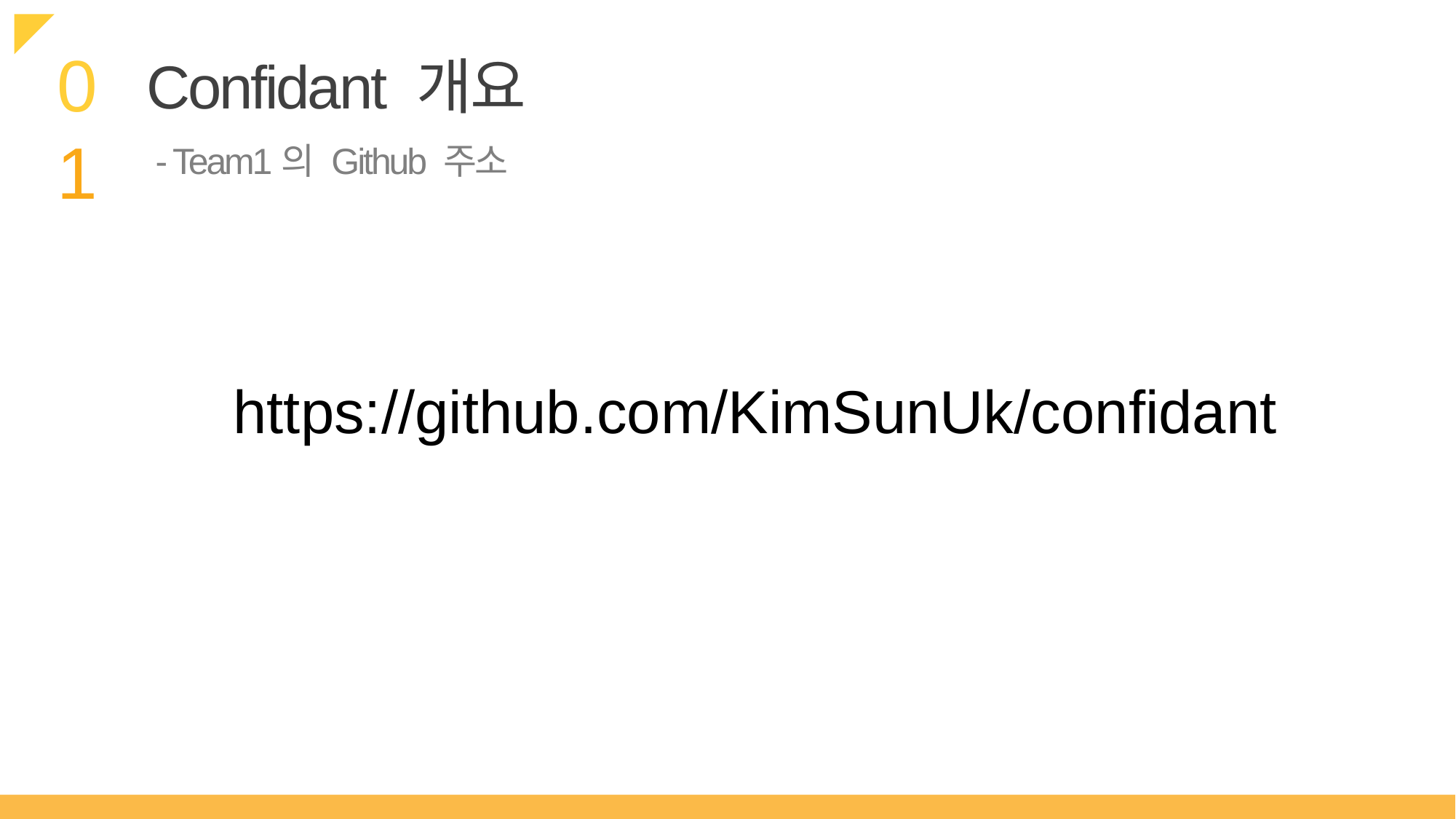

01
Confidant 개요
- Team1의 Github 주소
https://github.com/KimSunUk/confidant